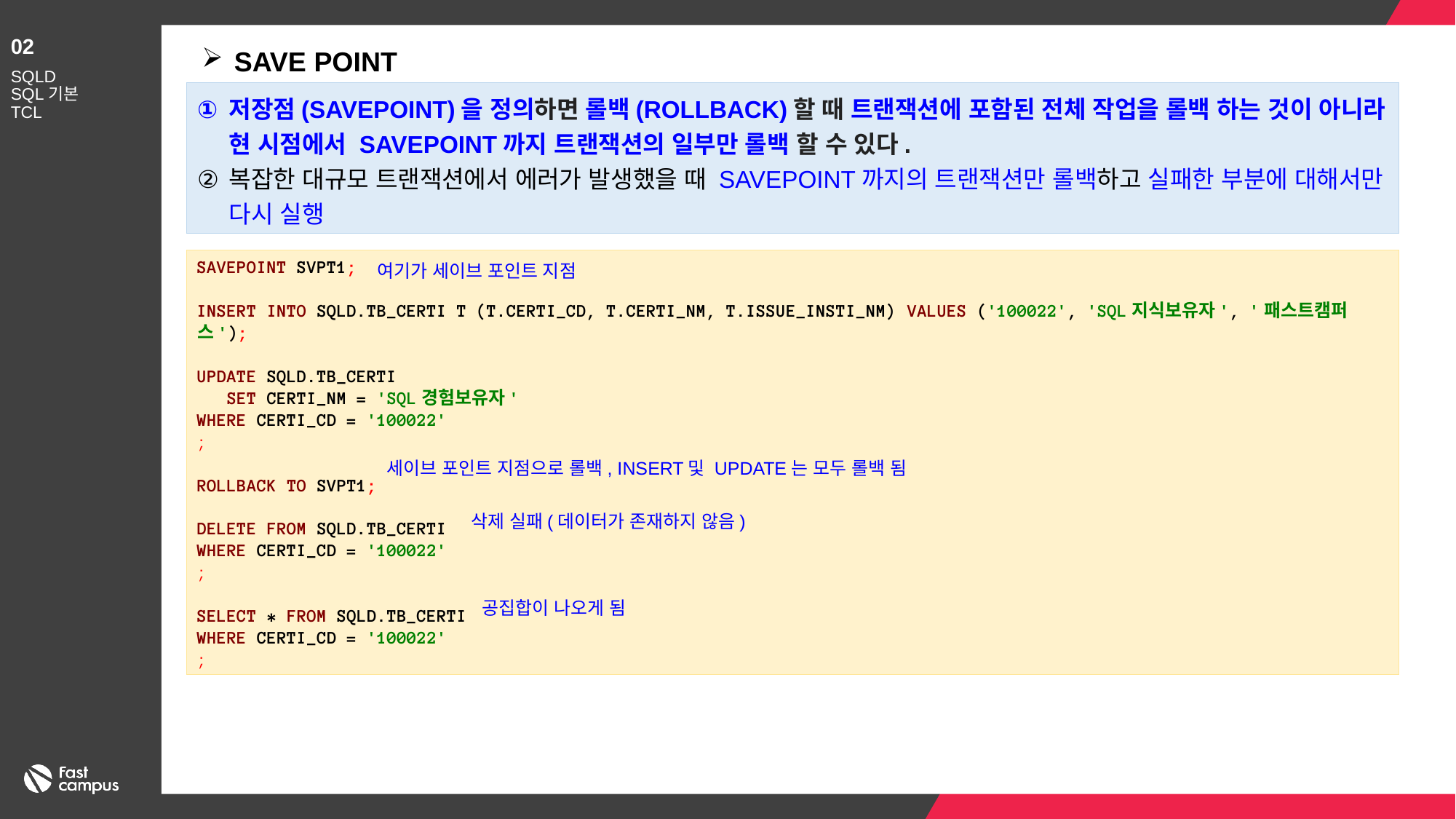

02
SAVE POINT
SQLD
SQL기본
TCL
저장점(SAVEPOINT)을 정의하면 롤백(ROLLBACK)할 때 트랜잭션에 포함된 전체 작업을 롤백 하는 것이 아니라 현 시점에서 SAVEPOINT까지 트랜잭션의 일부만 롤백 할 수 있다.
복잡한 대규모 트랜잭션에서 에러가 발생했을 때 SAVEPOINT까지의 트랜잭션만 롤백하고 실패한 부분에 대해서만 다시 실행
SAVEPOINT SVPT1;

INSERT INTO SQLD.TB_CERTI T (T.CERTI_CD, T.CERTI_NM, T.ISSUE_INSTI_NM) VALUES ('100022', 'SQL지식보유자', '패스트캠퍼스');

UPDATE SQLD.TB_CERTI
   SET CERTI_NM = 'SQL경험보유자'
WHERE CERTI_CD = '100022'
;

ROLLBACK TO SVPT1;

DELETE FROM SQLD.TB_CERTI
WHERE CERTI_CD = '100022'
;

SELECT * FROM SQLD.TB_CERTI
WHERE CERTI_CD = '100022'
;
여기가 세이브 포인트 지점
세이브 포인트 지점으로 롤백, INSERT및 UPDATE는 모두 롤백 됨
삭제 실패(데이터가 존재하지 않음)
공집합이 나오게 됨